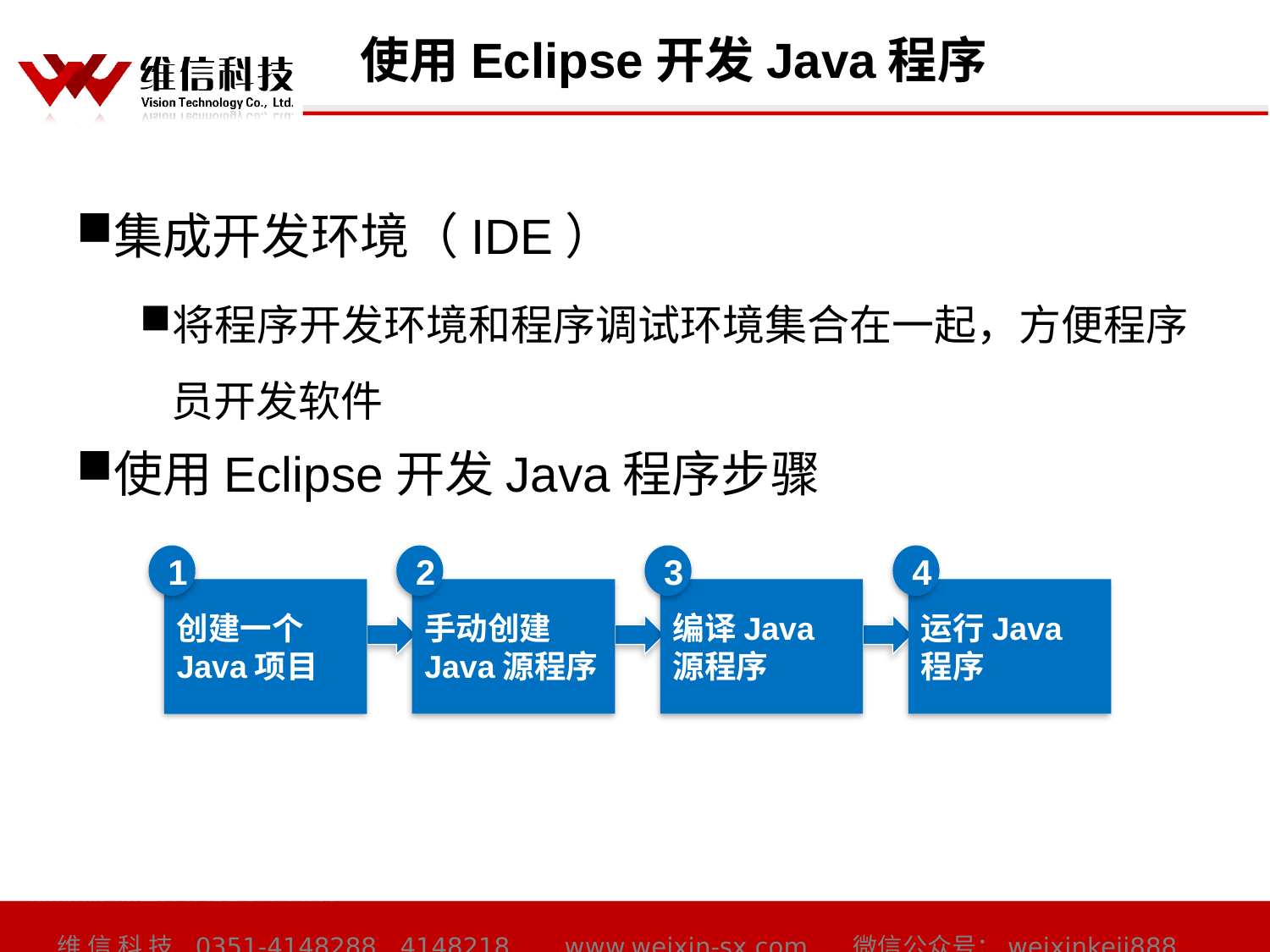

# 使用Eclipse开发Java程序
集成开发环境（IDE）
将程序开发环境和程序调试环境集合在一起，方便程序员开发软件
使用Eclipse开发Java程序步骤

1
创建一个Java项目
2
手动创建Java源程序
3
编译Java
源程序
4
运行Java
程序